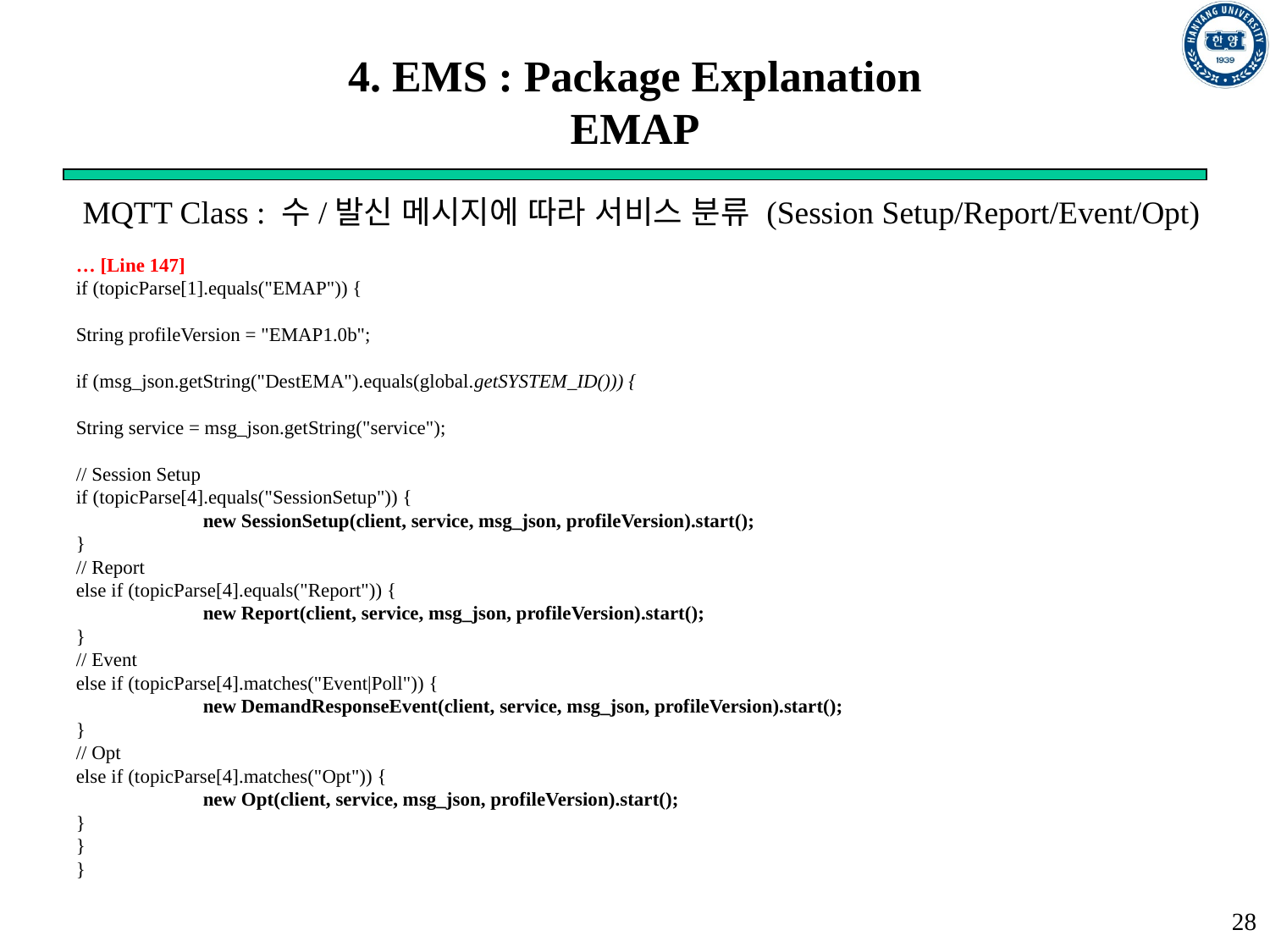

# 4. EMS : Package Explanation EMAP
MQTT Class : 수/발신 메시지에 따라 서비스 분류 (Session Setup/Report/Event/Opt)
… [Line 147]
if (topicParse[1].equals("EMAP")) {

String profileVersion = "EMAP1.0b";

if (msg_json.getString("DestEMA").equals(global.getSYSTEM_ID())) {

String service = msg_json.getString("service");

// Session Setup
if (topicParse[4].equals("SessionSetup")) {
	new SessionSetup(client, service, msg_json, profileVersion).start();
}
// Report
else if (topicParse[4].equals("Report")) {
	new Report(client, service, msg_json, profileVersion).start();
}
// Event
else if (topicParse[4].matches("Event|Poll")) {
	new DemandResponseEvent(client, service, msg_json, profileVersion).start();
}
// Opt
else if (topicParse[4].matches("Opt")) {
	new Opt(client, service, msg_json, profileVersion).start();
}
}
}
28